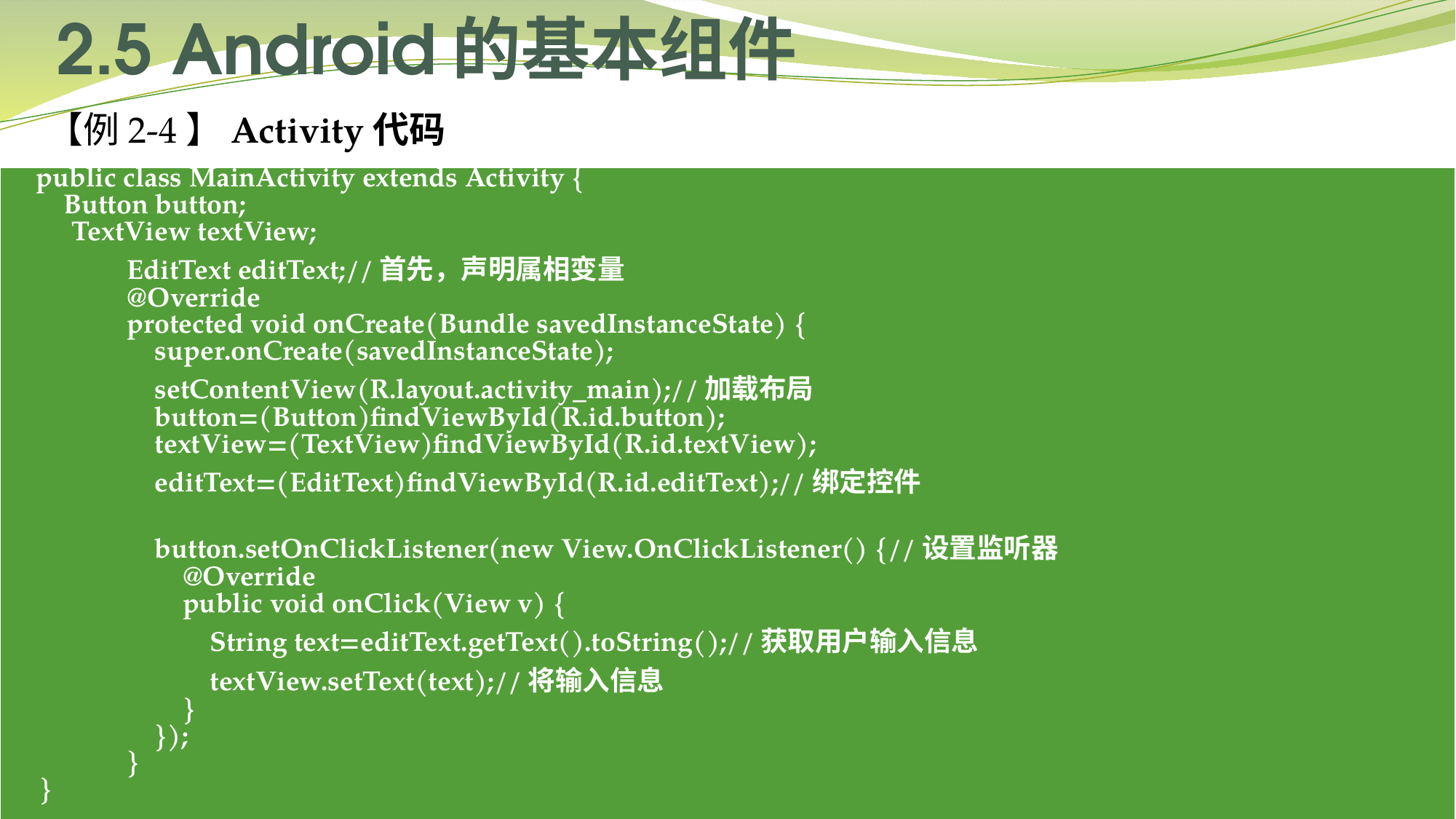

# 2.5 Android的基本组件
【例2-4】Activity代码

| public class MainActivity extends Activity { Button button; TextView textView; EditText editText;//首先，声明属相变量 @Override protected void onCreate(Bundle savedInstanceState) { super.onCreate(savedInstanceState); setContentView(R.layout.activity\_main);//加载布局 button=(Button)findViewById(R.id.button); textView=(TextView)findViewById(R.id.textView); editText=(EditText)findViewById(R.id.editText);//绑定控件   button.setOnClickListener(new View.OnClickListener() {//设置监听器 @Override public void onClick(View v) { String text=editText.getText().toString();//获取用户输入信息 textView.setText(text);//将输入信息 } }); } } |
| --- |